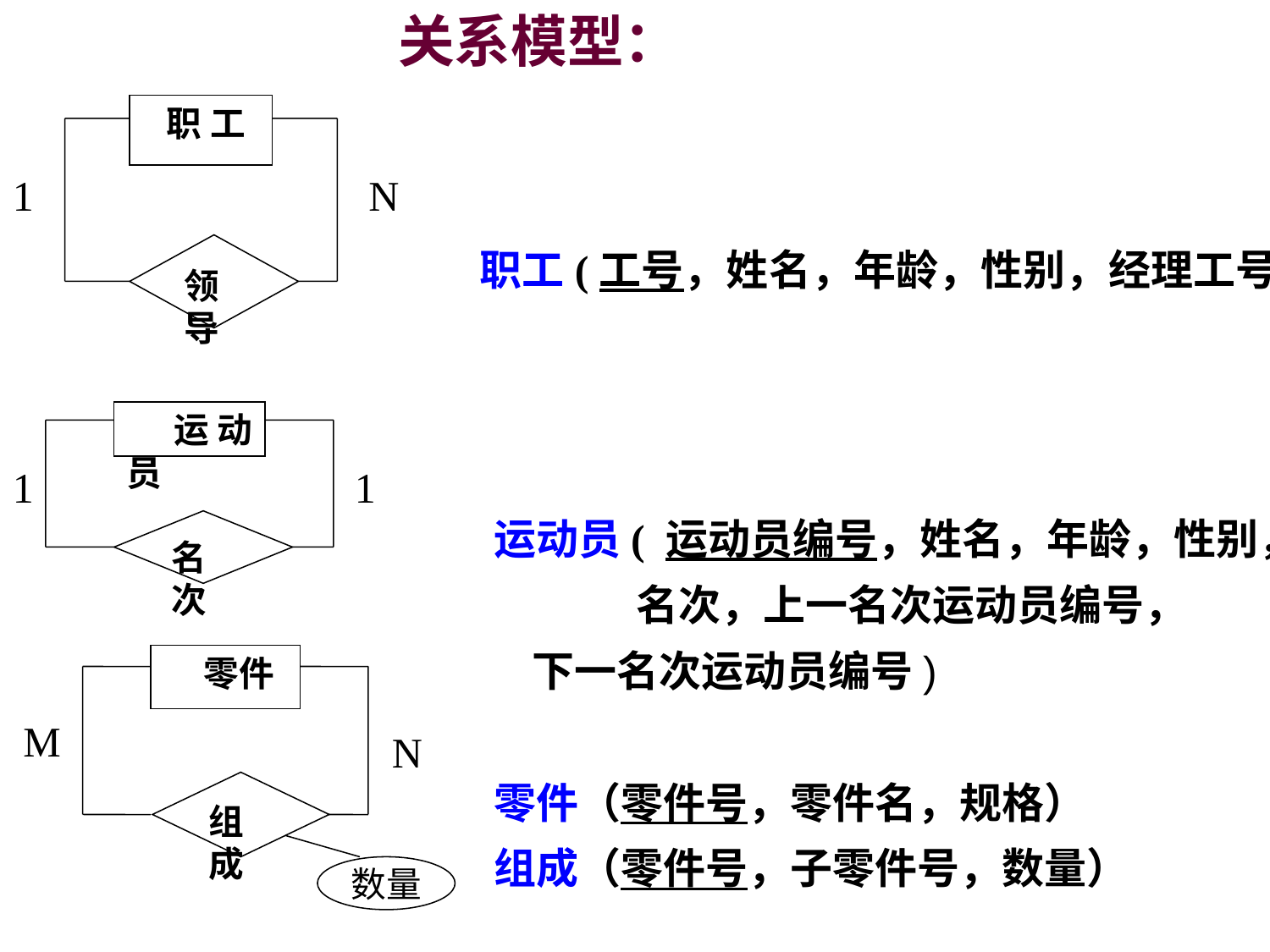

关系模型：

         职工(工号，姓名，年龄，性别，经理工号)

         运动员( 运动员编号，姓名，年龄，性别，
                        名次，上一名次运动员编号，
             下一名次运动员编号)

         零件（零件号，零件名，规格）
         组成（零件号，子零件号，数量）

  职 工

1
N
领导

  运动员

1
1
名次

    零件

M
N
组成

数量